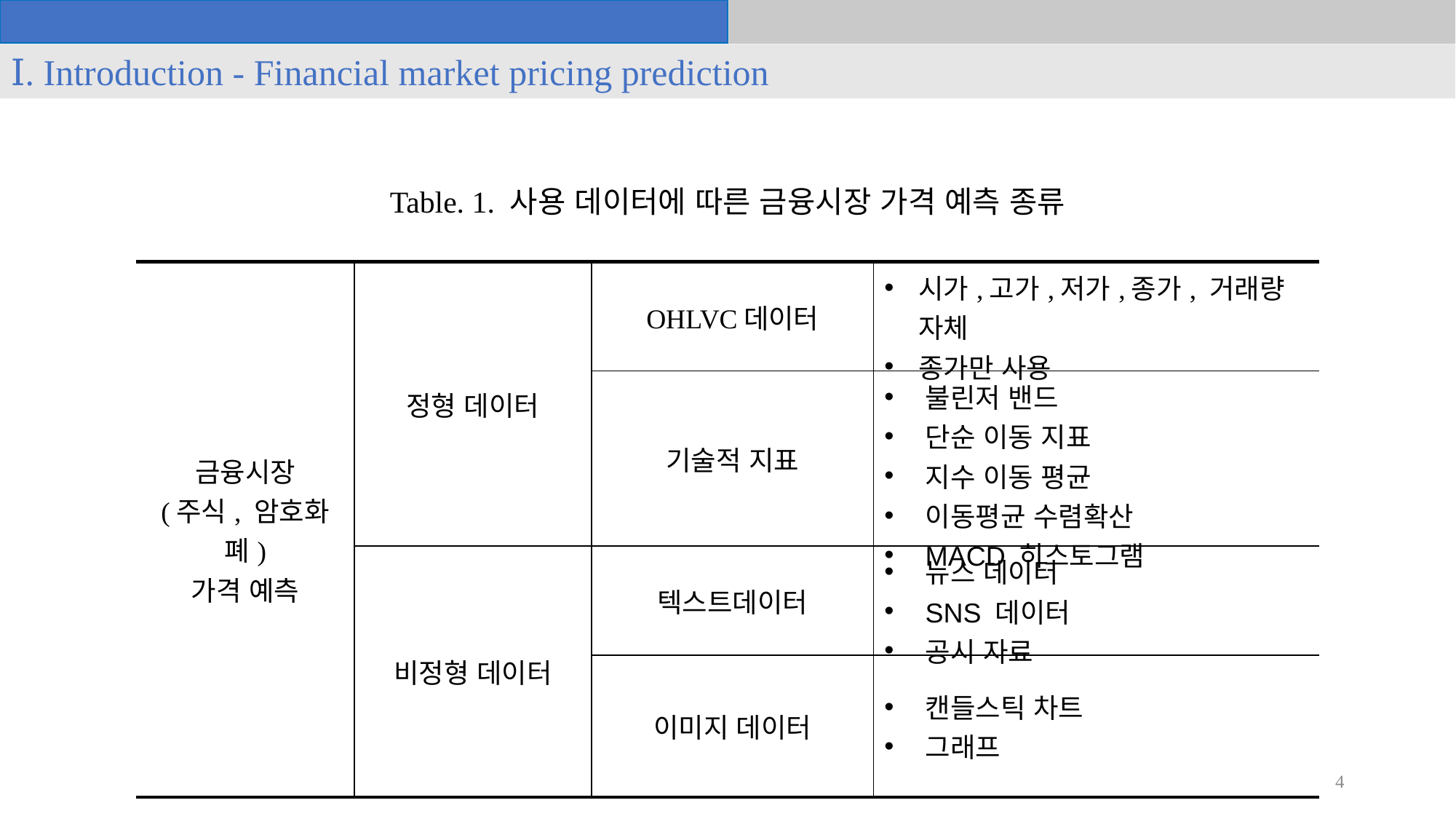

Ⅰ. Introduction - Financial market pricing prediction
Table. 1. 사용 데이터에 따른 금융시장 가격 예측 종류
| 금융시장 (주식, 암호화폐) 가격 예측 | 정형 데이터 | OHLVC데이터 | 시가,고가,저가,종가, 거래량 자체 종가만 사용 |
| --- | --- | --- | --- |
|  |  | 기술적 지표 | 불린저 밴드 단순 이동 지표 지수 이동 평균 이동평균 수렴확산 MACD 히스토그램 |
|  | 비정형 데이터 | 텍스트데이터 | 뉴스 데이터 SNS 데이터 공시 자료 |
|  |  | 이미지 데이터 | 캔들스틱 차트 그래프 |
4